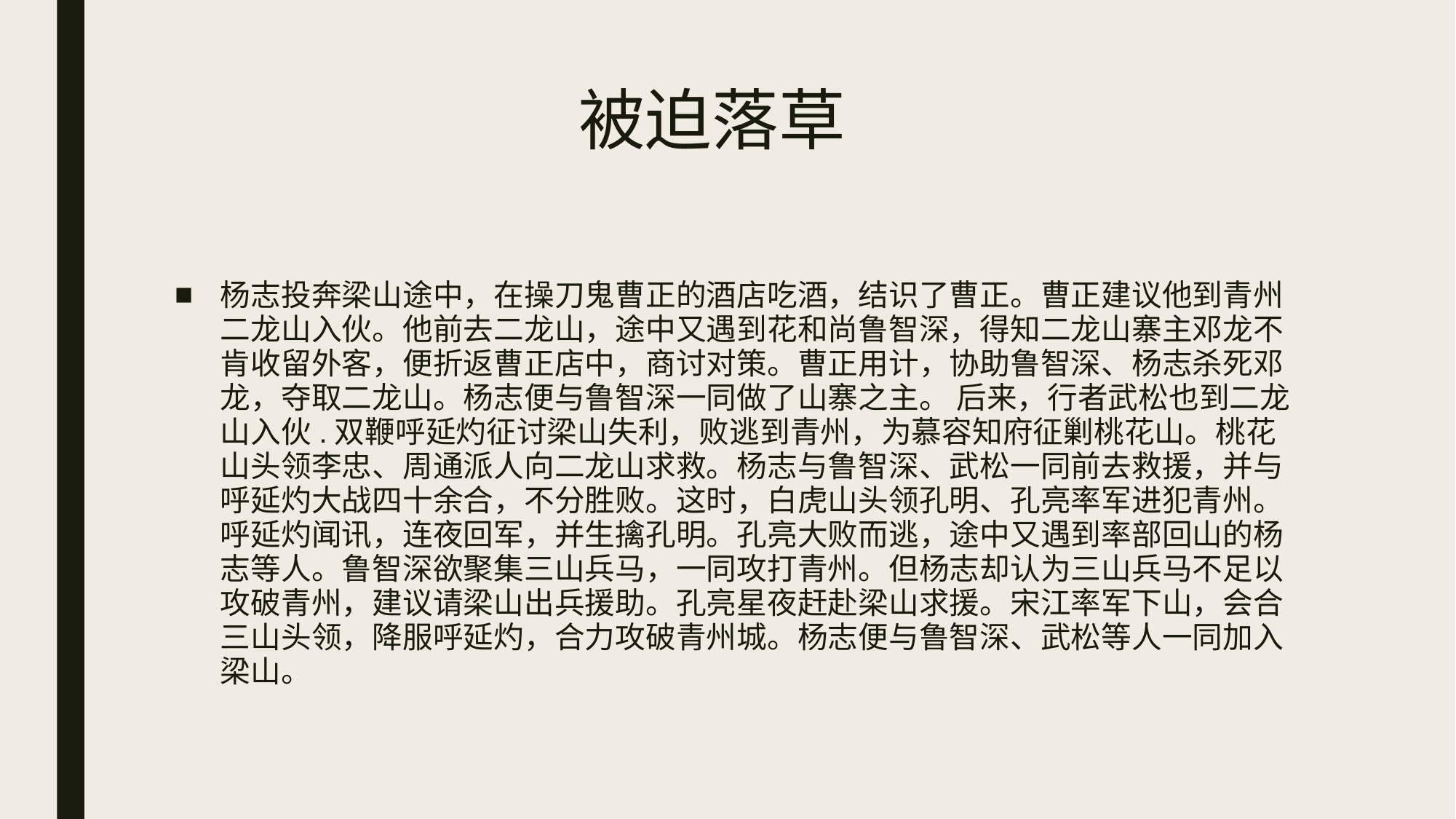

# 被迫落草
杨志投奔梁山途中，在操刀鬼曹正的酒店吃酒，结识了曹正。曹正建议他到青州二龙山入伙。他前去二龙山，途中又遇到花和尚鲁智深，得知二龙山寨主邓龙不肯收留外客，便折返曹正店中，商讨对策。曹正用计，协助鲁智深、杨志杀死邓龙，夺取二龙山。杨志便与鲁智深一同做了山寨之主。 后来，行者武松也到二龙山入伙.双鞭呼延灼征讨梁山失利，败逃到青州，为慕容知府征剿桃花山。桃花山头领李忠、周通派人向二龙山求救。杨志与鲁智深、武松一同前去救援，并与呼延灼大战四十余合，不分胜败。这时，白虎山头领孔明、孔亮率军进犯青州。呼延灼闻讯，连夜回军，并生擒孔明。孔亮大败而逃，途中又遇到率部回山的杨志等人。鲁智深欲聚集三山兵马，一同攻打青州。但杨志却认为三山兵马不足以攻破青州，建议请梁山出兵援助。孔亮星夜赶赴梁山求援。宋江率军下山，会合三山头领，降服呼延灼，合力攻破青州城。杨志便与鲁智深、武松等人一同加入梁山。